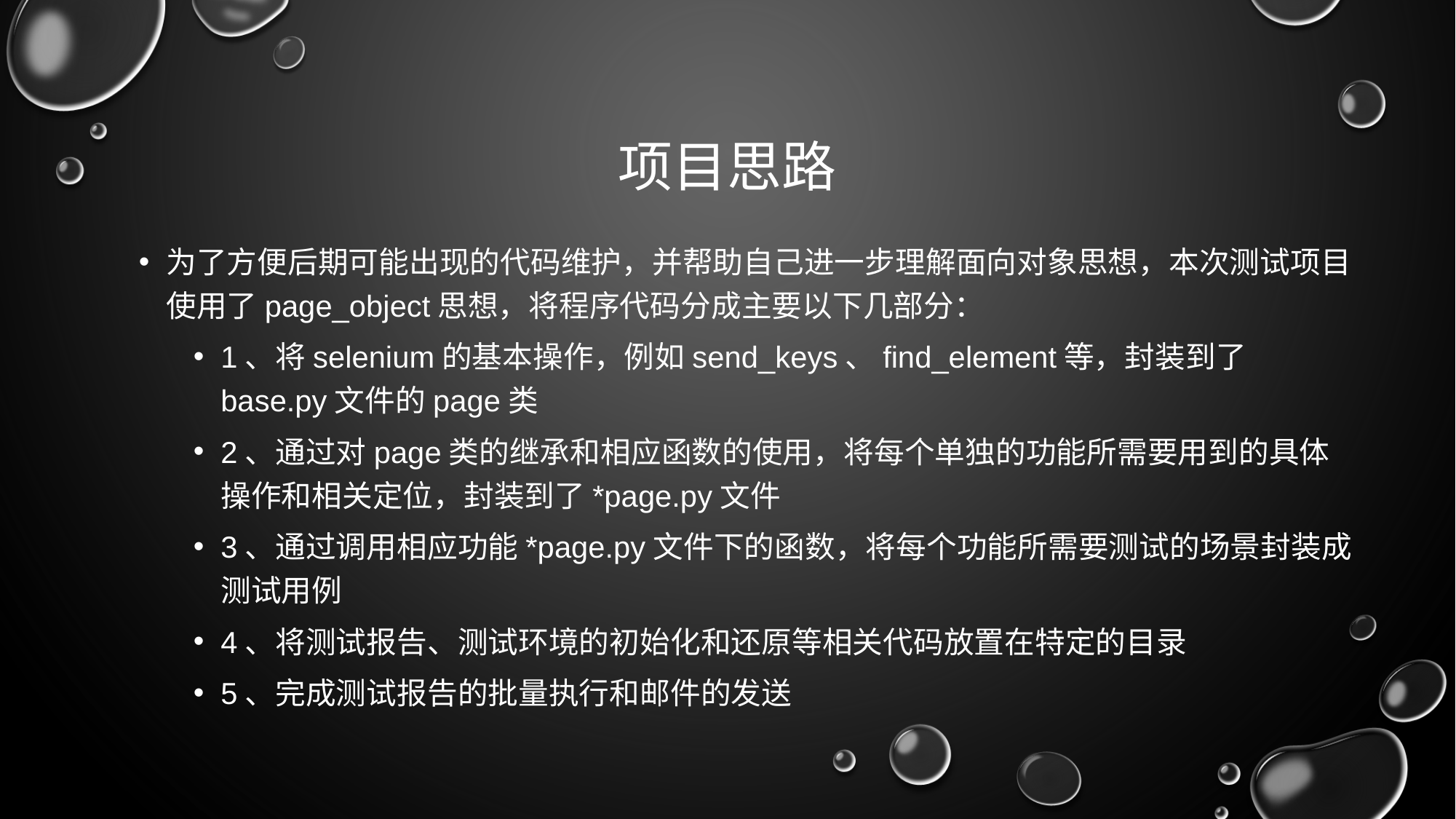

# 项目思路
为了方便后期可能出现的代码维护，并帮助自己进一步理解面向对象思想，本次测试项目使用了page_object思想，将程序代码分成主要以下几部分：
1、将selenium的基本操作，例如send_keys、find_element等，封装到了base.py文件的page类
2、通过对page类的继承和相应函数的使用，将每个单独的功能所需要用到的具体操作和相关定位，封装到了*page.py文件
3、通过调用相应功能*page.py文件下的函数，将每个功能所需要测试的场景封装成测试用例
4、将测试报告、测试环境的初始化和还原等相关代码放置在特定的目录
5、完成测试报告的批量执行和邮件的发送